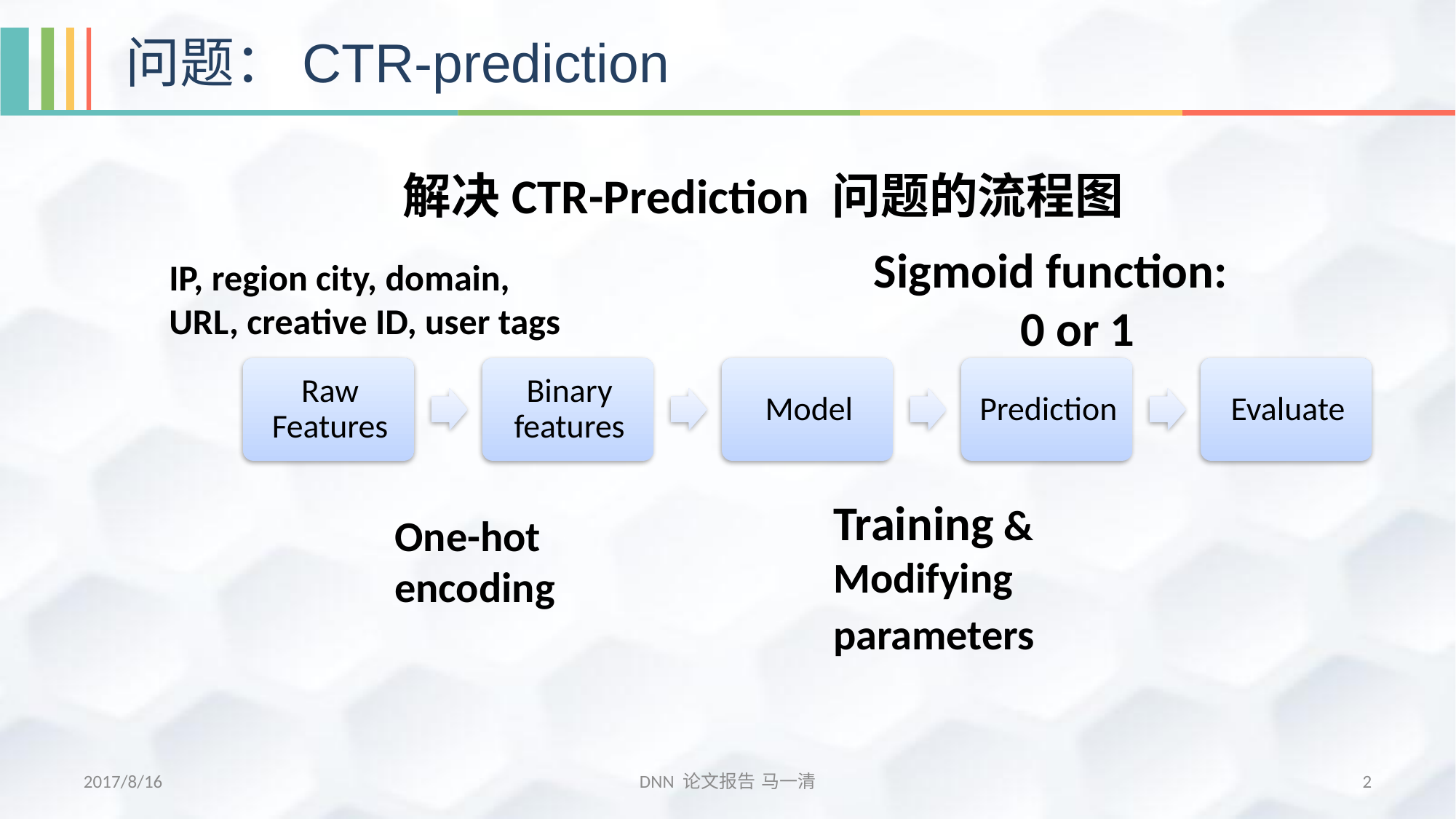

问题：CTR-prediction

Raw Features

Binary features

Model

Prediction

Evaluate

解决CTR-Prediction 问题的流程图
Sigmoid function:
0 or 1
IP, region city, domain, URL, creative ID, user tags
Training & Modifying parameters
One-hot encoding
2017/8/16
DNN 论文报告 马一清
2